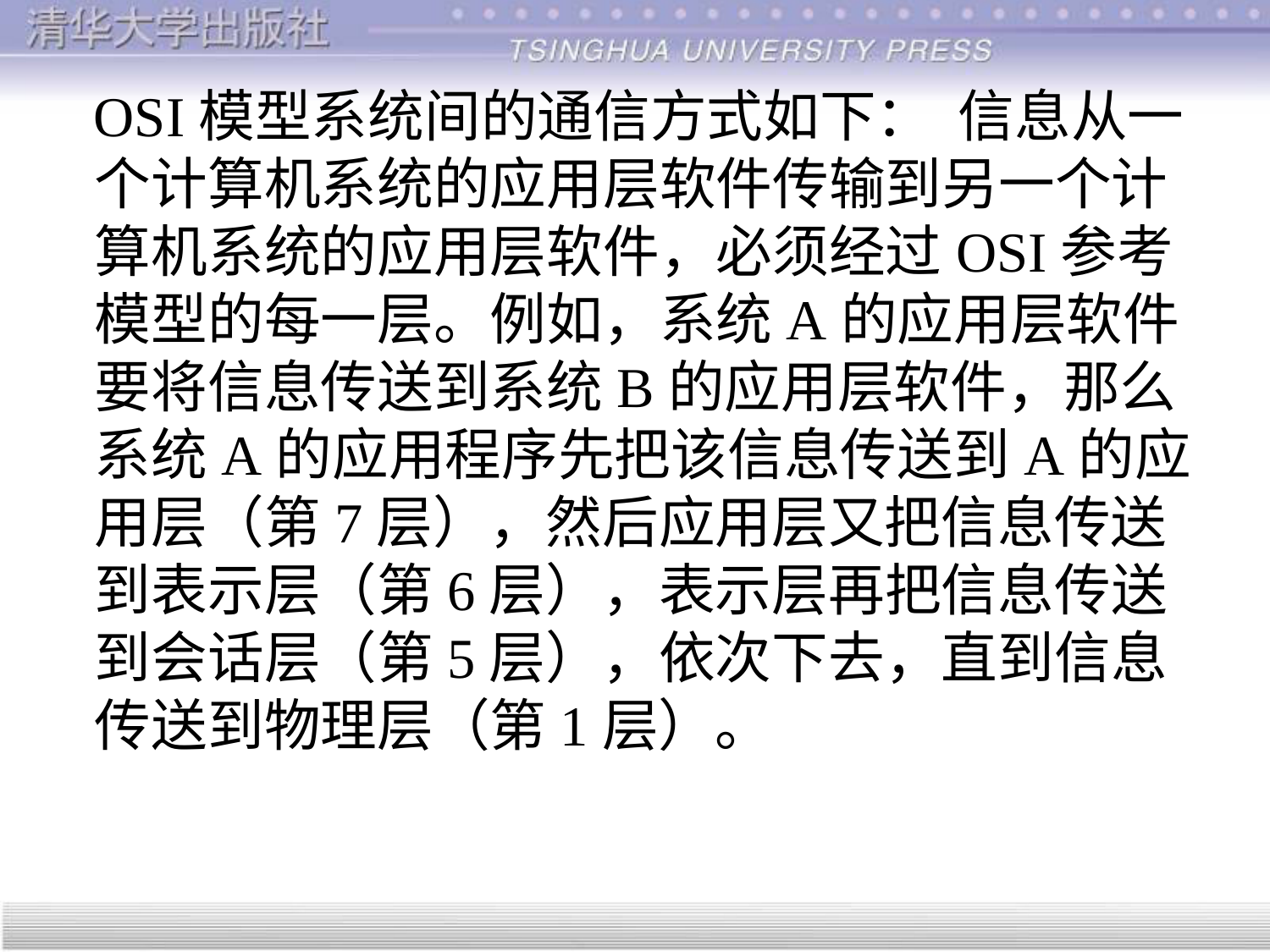

OSI模型系统间的通信方式如下：  信息从一个计算机系统的应用层软件传输到另一个计算机系统的应用层软件，必须经过OSI参考模型的每一层。例如，系统A的应用层软件要将信息传送到系统B的应用层软件，那么系统A的应用程序先把该信息传送到A的应用层（第7层），然后应用层又把信息传送到表示层（第6层），表示层再把信息传送到会话层（第5层），依次下去，直到信息传送到物理层（第1层）。